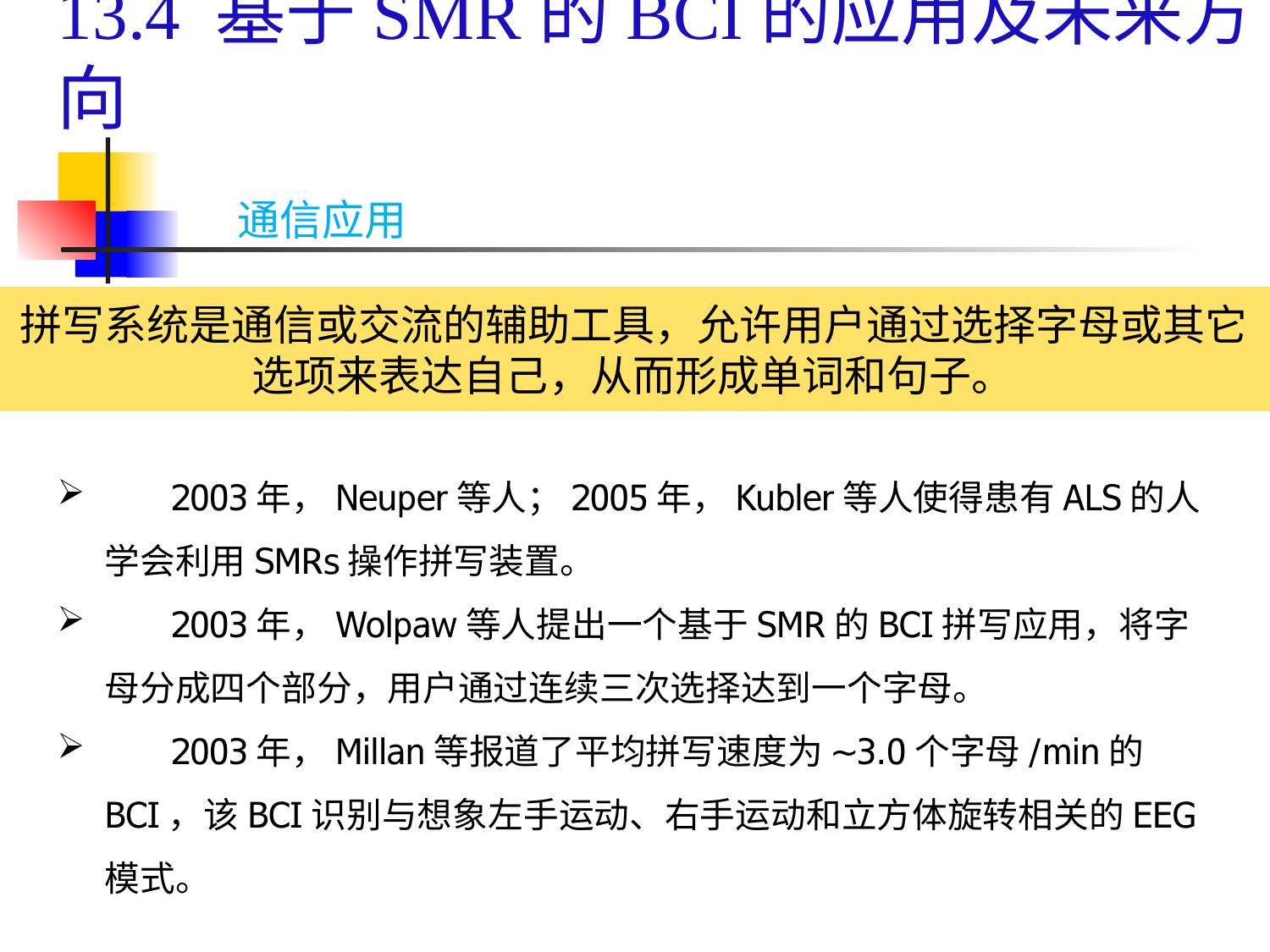

# 13.4 基于SMR的BCI的应用及未来方向
通信应用
拼写系统是通信或交流的辅助工具，允许用户通过选择字母或其它选项来表达自己，从而形成单词和句子。
      2003年，Neuper等人；2005年，Kubler等人使得患有ALS的人学会利用SMRs操作拼写装置。
      2003年，Wolpaw等人提出一个基于SMR的BCI拼写应用，将字母分成四个部分，用户通过连续三次选择达到一个字母。
      2003年，Millan等报道了平均拼写速度为~3.0个字母/min的BCI，该BCI识别与想象左手运动、右手运动和立方体旋转相关的EEG模式。